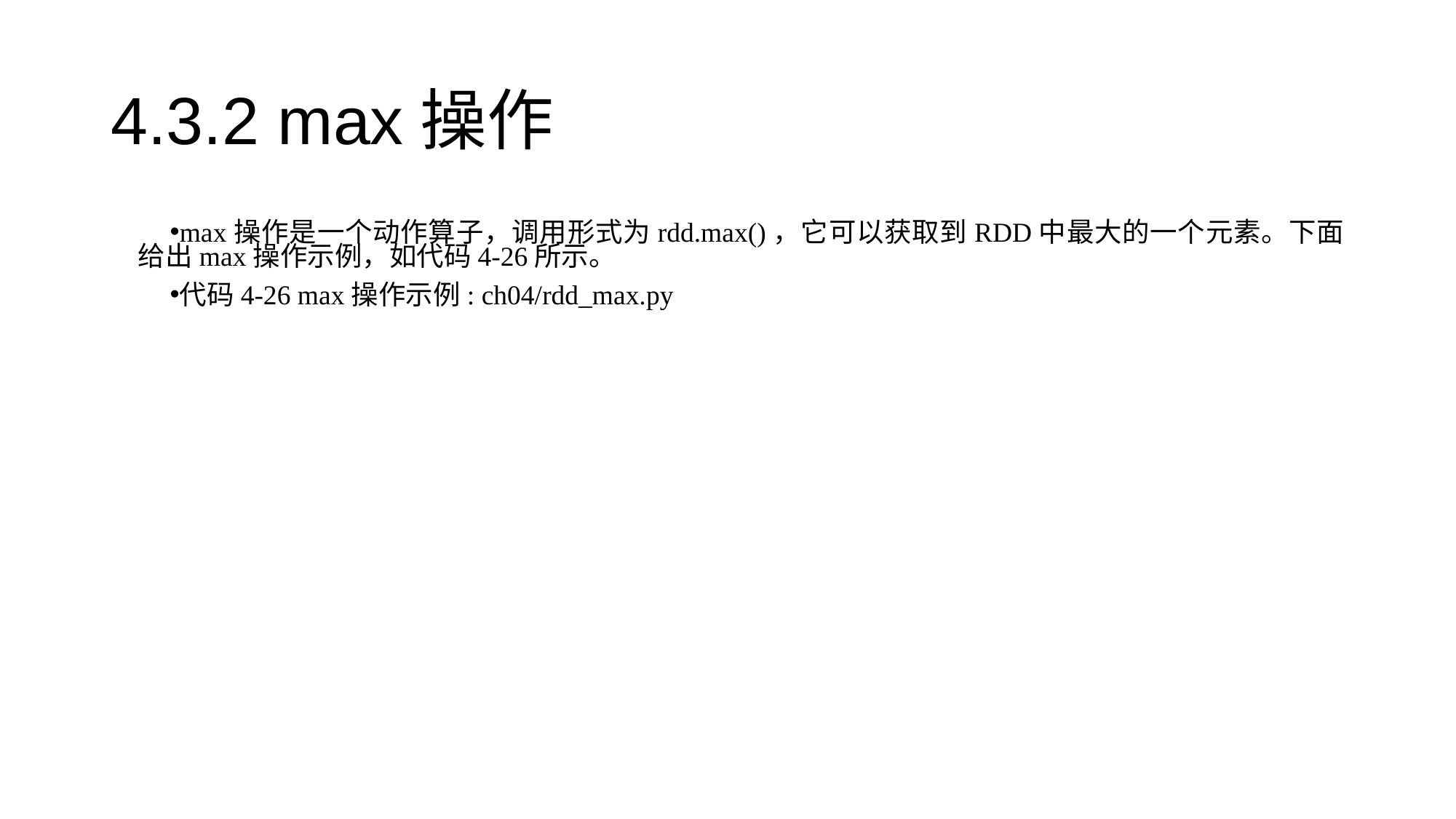

# 4.3.2 max操作
max操作是一个动作算子，调用形式为rdd.max()，它可以获取到RDD中最大的一个元素。下面给出max操作示例，如代码4-26所示。
代码4-26 max操作示例: ch04/rdd_max.py